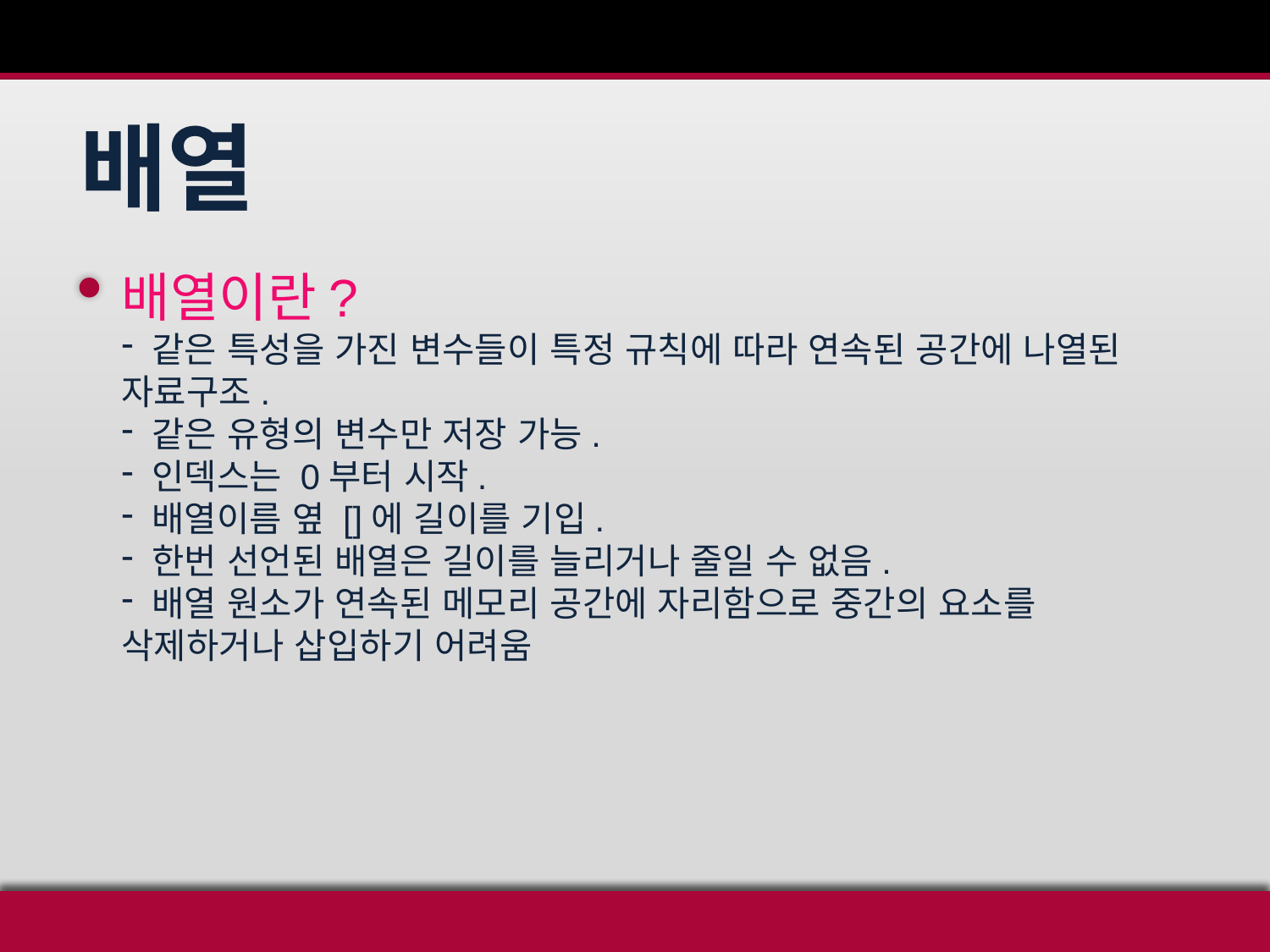

배열
배열이란?
 같은 특성을 가진 변수들이 특정 규칙에 따라 연속된 공간에 나열된 자료구조.
 같은 유형의 변수만 저장 가능.
 인덱스는 0부터 시작.
 배열이름 옆 []에 길이를 기입.
 한번 선언된 배열은 길이를 늘리거나 줄일 수 없음.
 배열 원소가 연속된 메모리 공간에 자리함으로 중간의 요소를 삭제하거나 삽입하기 어려움